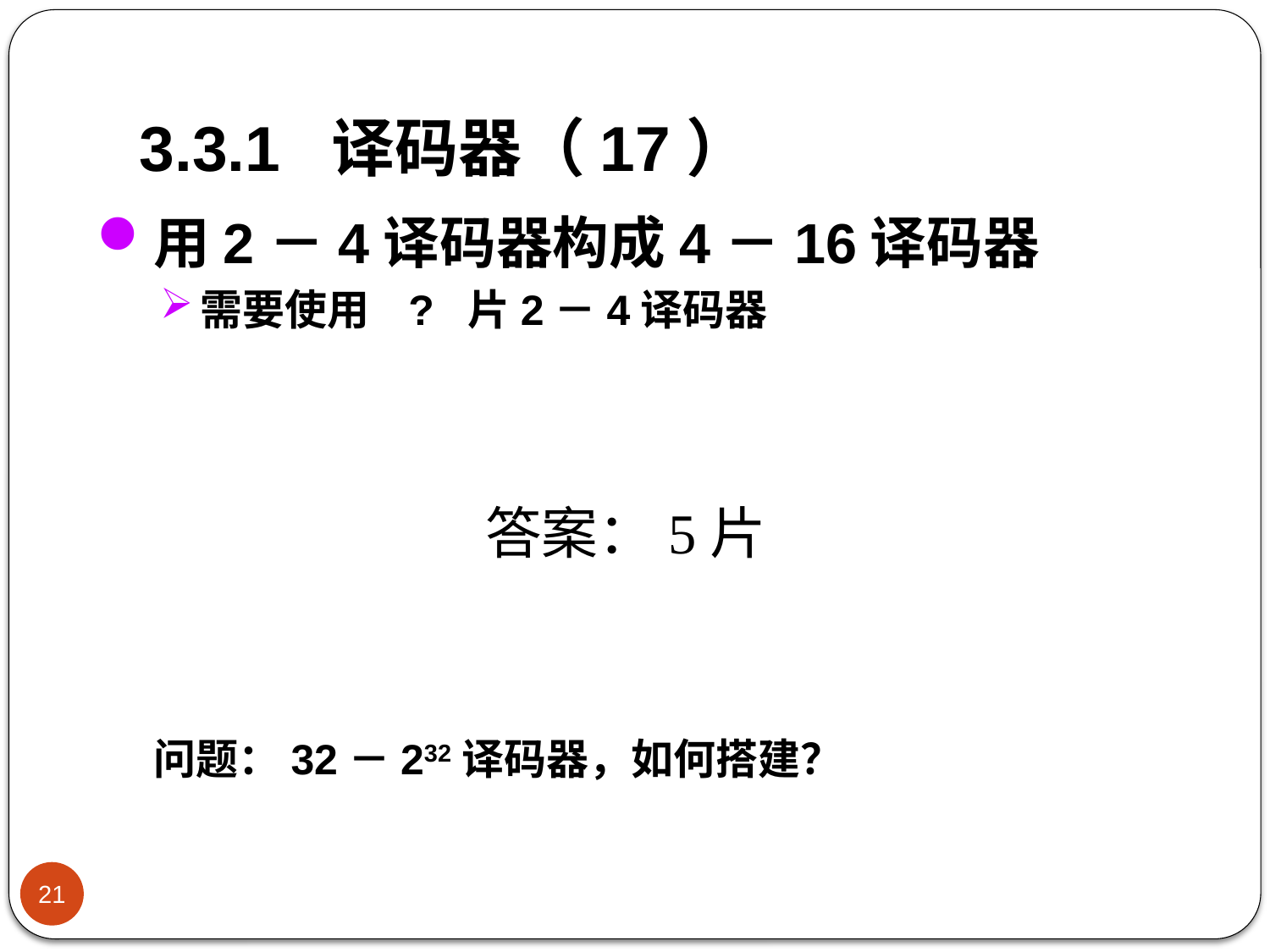

# 3.3.1  译码器（17）
用2－4译码器构成4－16译码器
需要使用   ?  片2－4译码器
答案：5片
问题：32－232译码器，如何搭建？
21